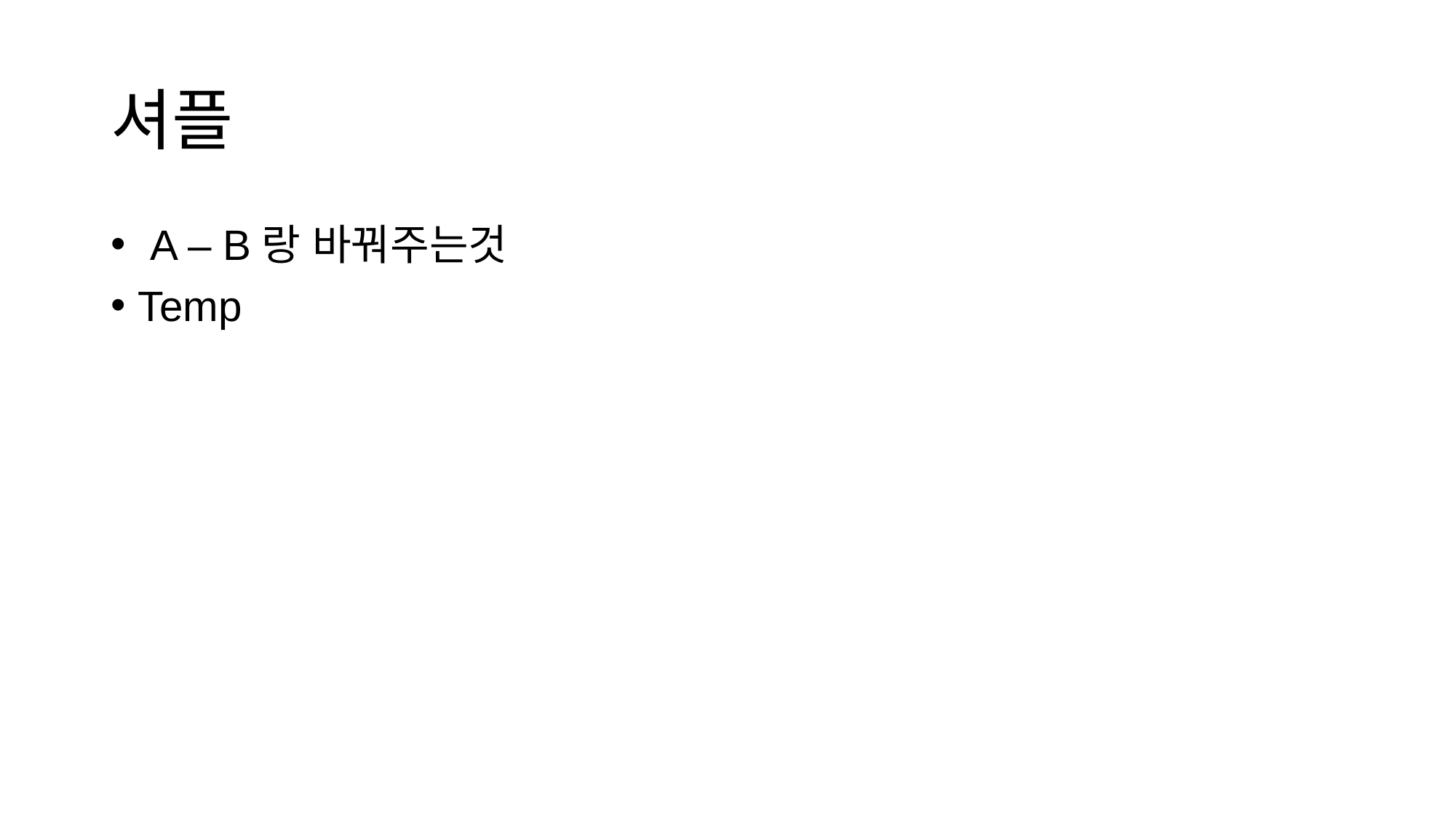

# 셔플
 A – B랑 바꿔주는것
Temp